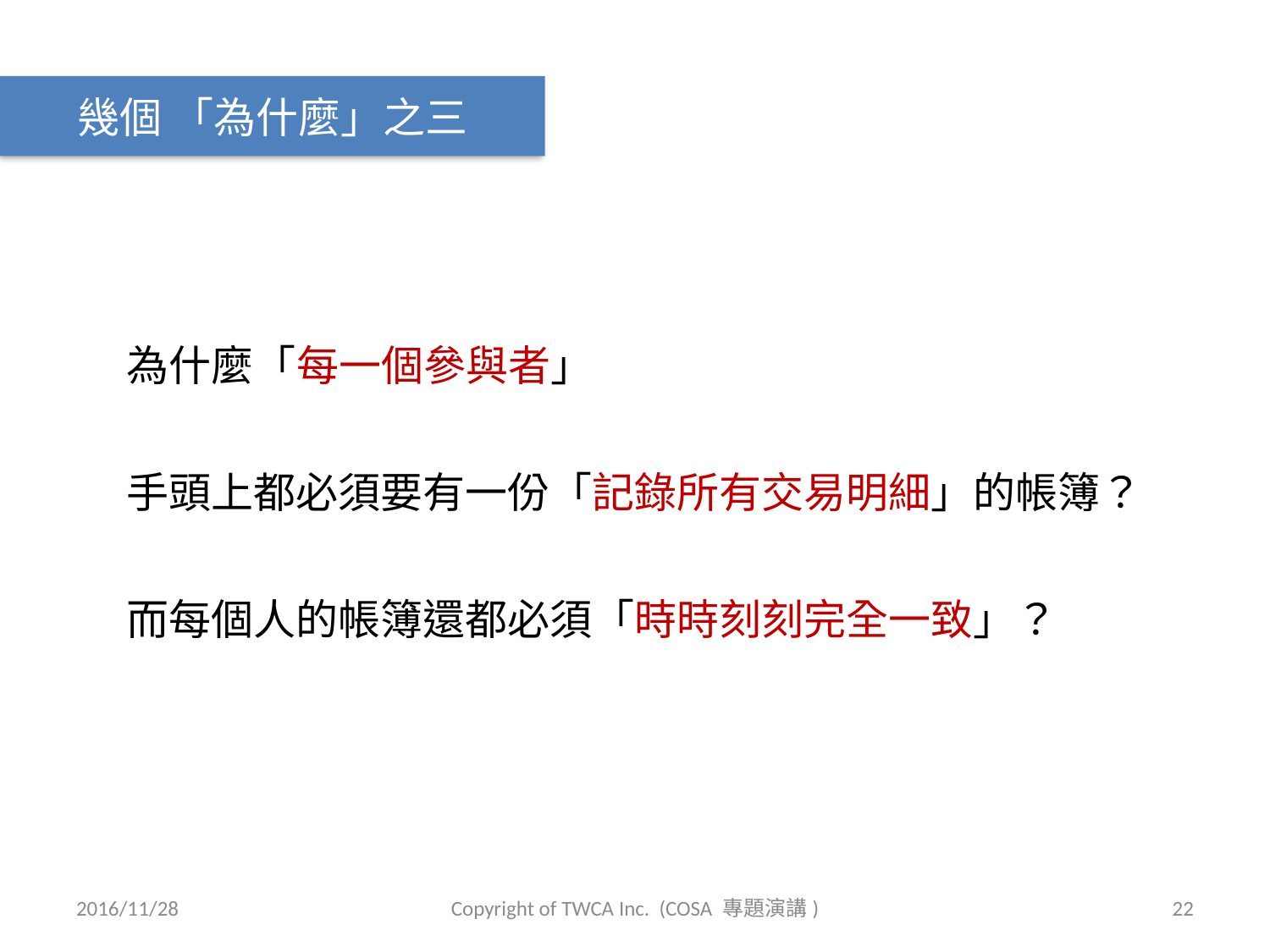

幾個 「為什麼」之三
為什麼「每一個參與者」
手頭上都必須要有一份「記錄所有交易明細」的帳簿？
而每個人的帳簿還都必須「時時刻刻完全一致」？
2016/11/28
Copyright of TWCA Inc.  (COSA 專題演講)
22